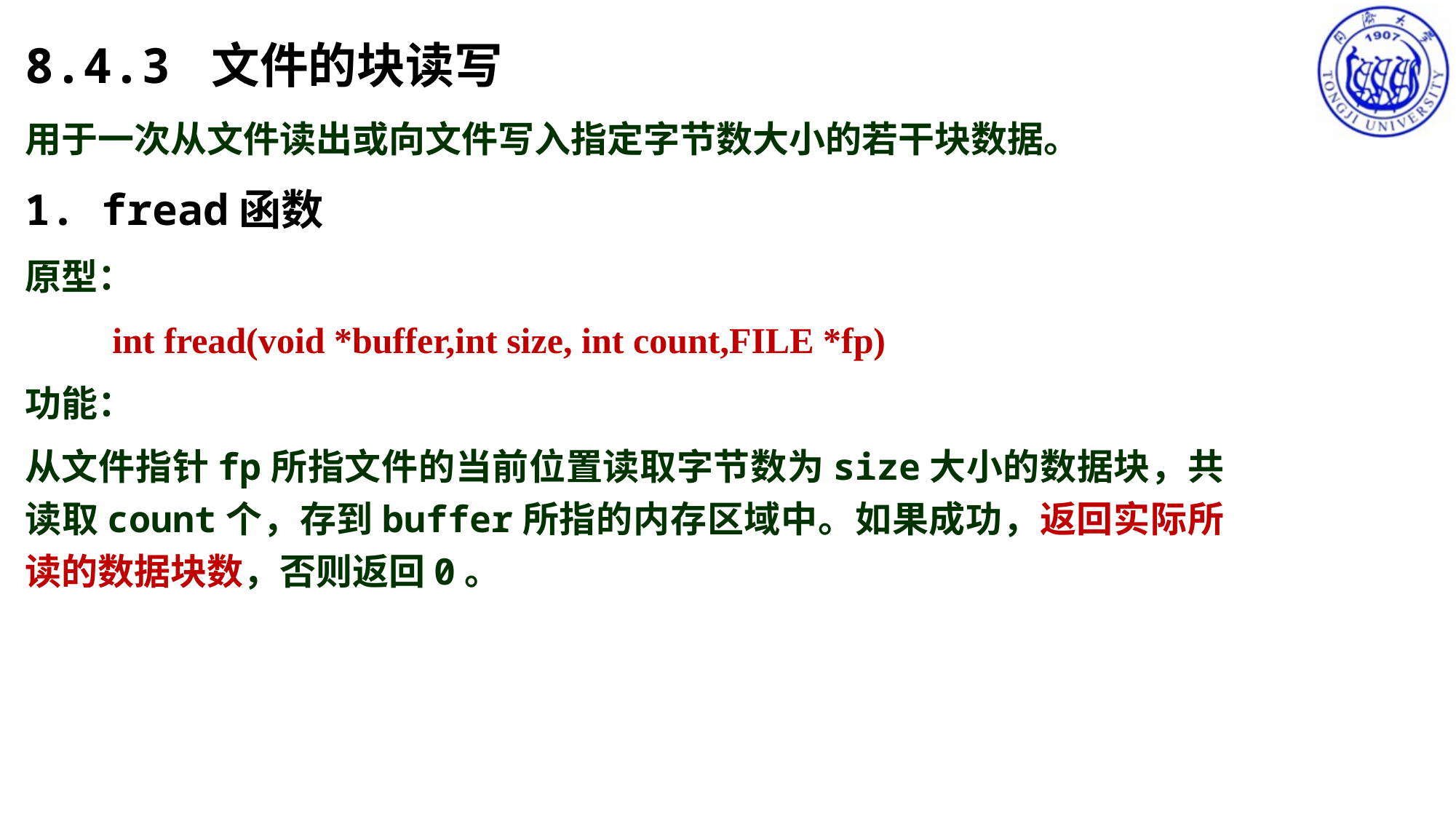

# 8.4.3 文件的块读写
用于一次从文件读出或向文件写入指定字节数大小的若干块数据。
1. fread函数
原型：
    int fread(void *buffer,int size, int count,FILE *fp)
功能：
从文件指针fp所指文件的当前位置读取字节数为size大小的数据块，共读取count个，存到buffer所指的内存区域中。如果成功，返回实际所读的数据块数，否则返回0。